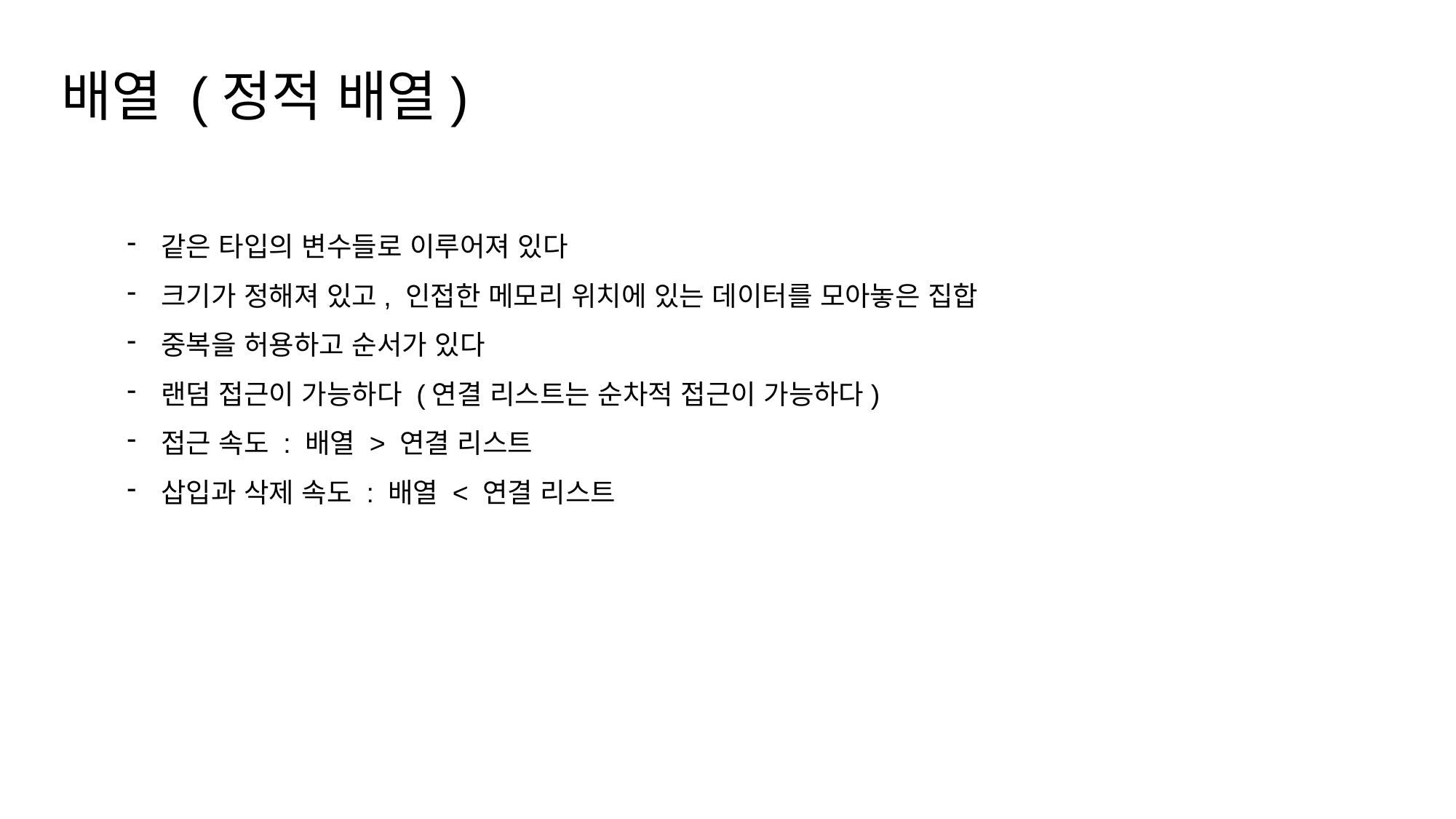

배열 (정적 배열)
같은 타입의 변수들로 이루어져 있다
크기가 정해져 있고, 인접한 메모리 위치에 있는 데이터를 모아놓은 집합
중복을 허용하고 순서가 있다
랜덤 접근이 가능하다 (연결 리스트는 순차적 접근이 가능하다)
접근 속도 : 배열 > 연결 리스트
삽입과 삭제 속도 : 배열 < 연결 리스트